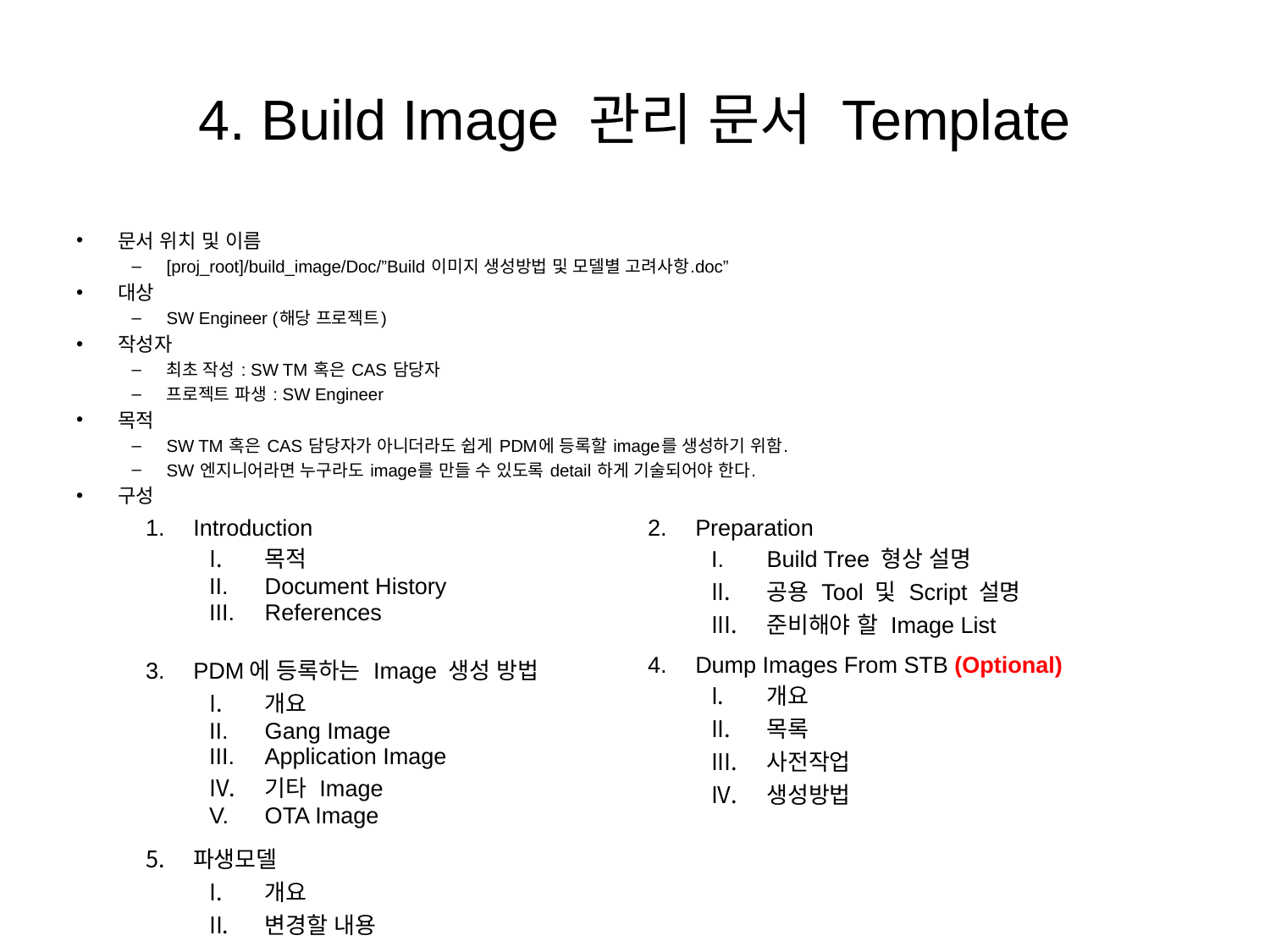

# 4. Build Image 관리 문서 Template
문서 위치 및 이름
[proj_root]/build_image/Doc/”Build 이미지 생성방법 및 모델별 고려사항.doc”
대상
SW Engineer (해당 프로젝트)
작성자
최초 작성 : SW TM 혹은 CAS 담당자
프로젝트 파생 : SW Engineer
목적
SW TM 혹은 CAS 담당자가 아니더라도 쉽게 PDM에 등록할 image를 생성하기 위함.
SW 엔지니어라면 누구라도 image를 만들 수 있도록 detail 하게 기술되어야 한다.
구성

| Introduction 목적 Document History References | Preparation Build Tree 형상 설명 공용 Tool 및 Script 설명 준비해야 할 Image List |
| --- | --- |
| PDM에 등록하는 Image 생성 방법 개요 Gang Image Application Image 기타 Image OTA Image | Dump Images From STB (Optional) 개요 목록 사전작업 생성방법 |
| 파생모델 개요 변경할 내용 |  |